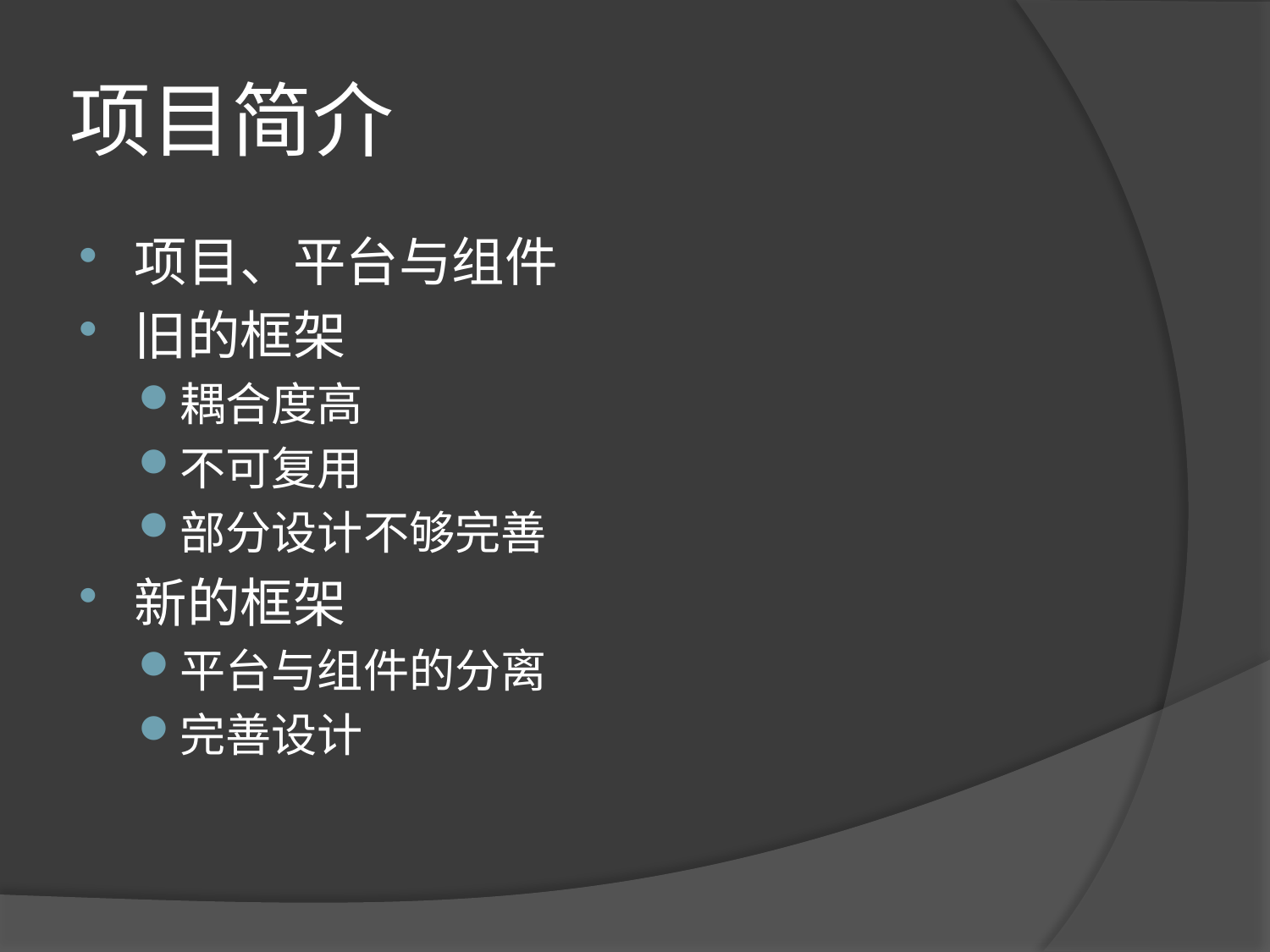

# 项目简介
项目、平台与组件
旧的框架
耦合度高
不可复用
部分设计不够完善
新的框架
平台与组件的分离
完善设计